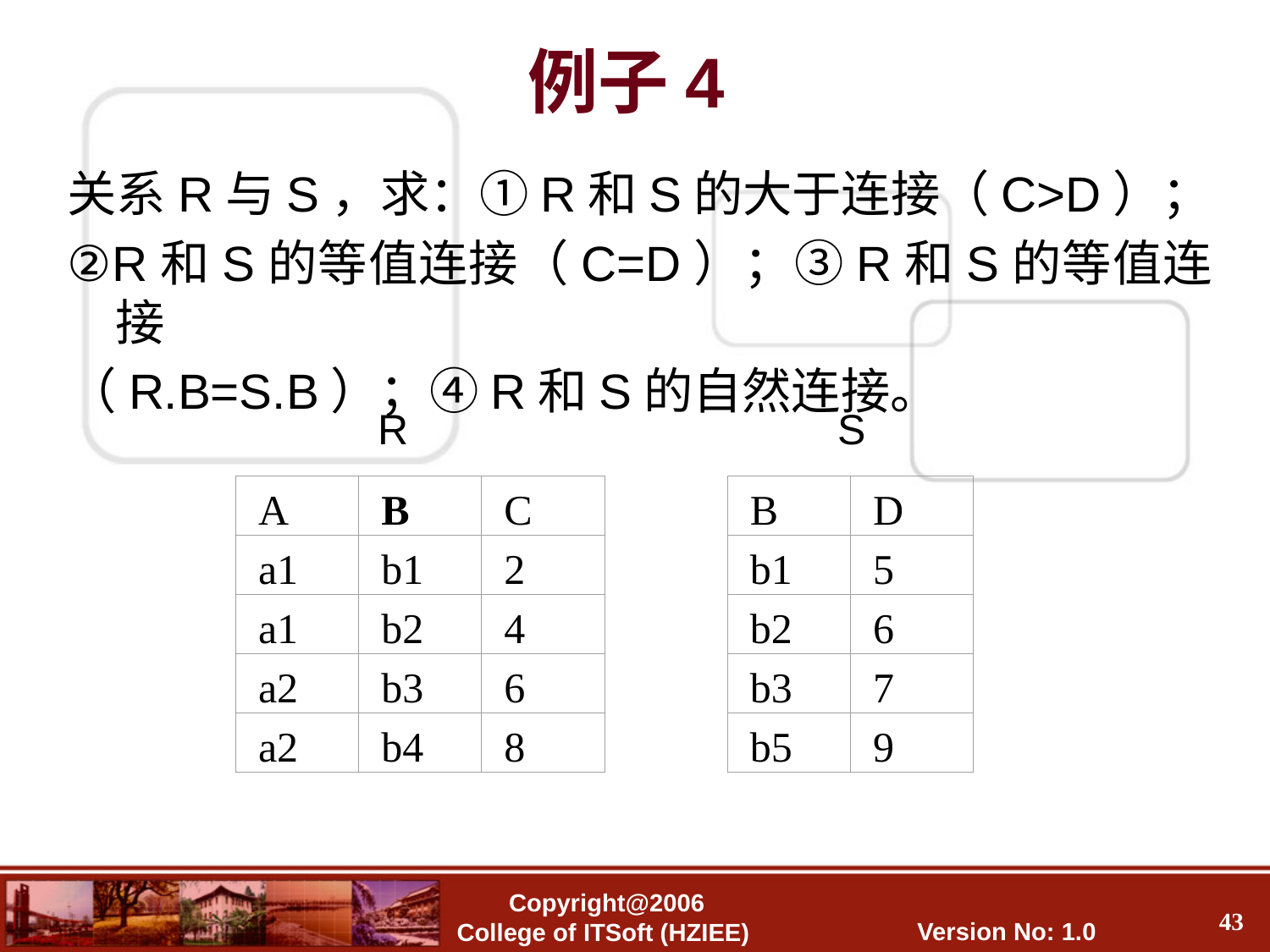

例子4
关系R与S，求：①R和S的大于连接（C>D）；
②R和S的等值连接（C=D）；③R和S的等值连接
（R.B=S.B）；④R和S的自然连接。
R
S

A

B

C

a1

b1

2

a1

b2

4

a2

b3

6

a2

b4

8

B

D

b1

5

b2

6

b3

7

b5

9